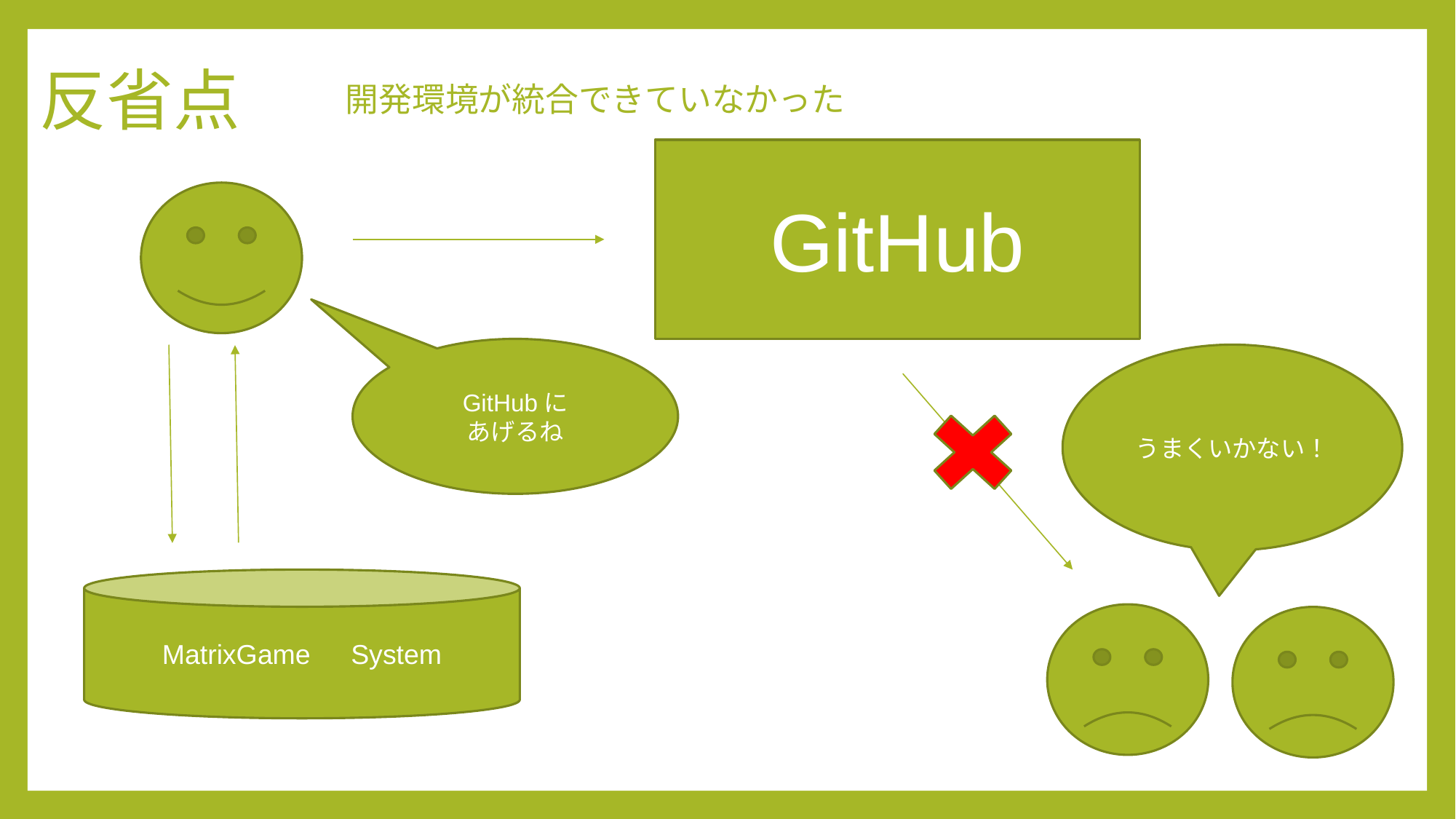

# 反省点
開発環境が統合できていなかった
GitHub

GitHubに
あげるね
うまくいかない！

MatrixGame　System